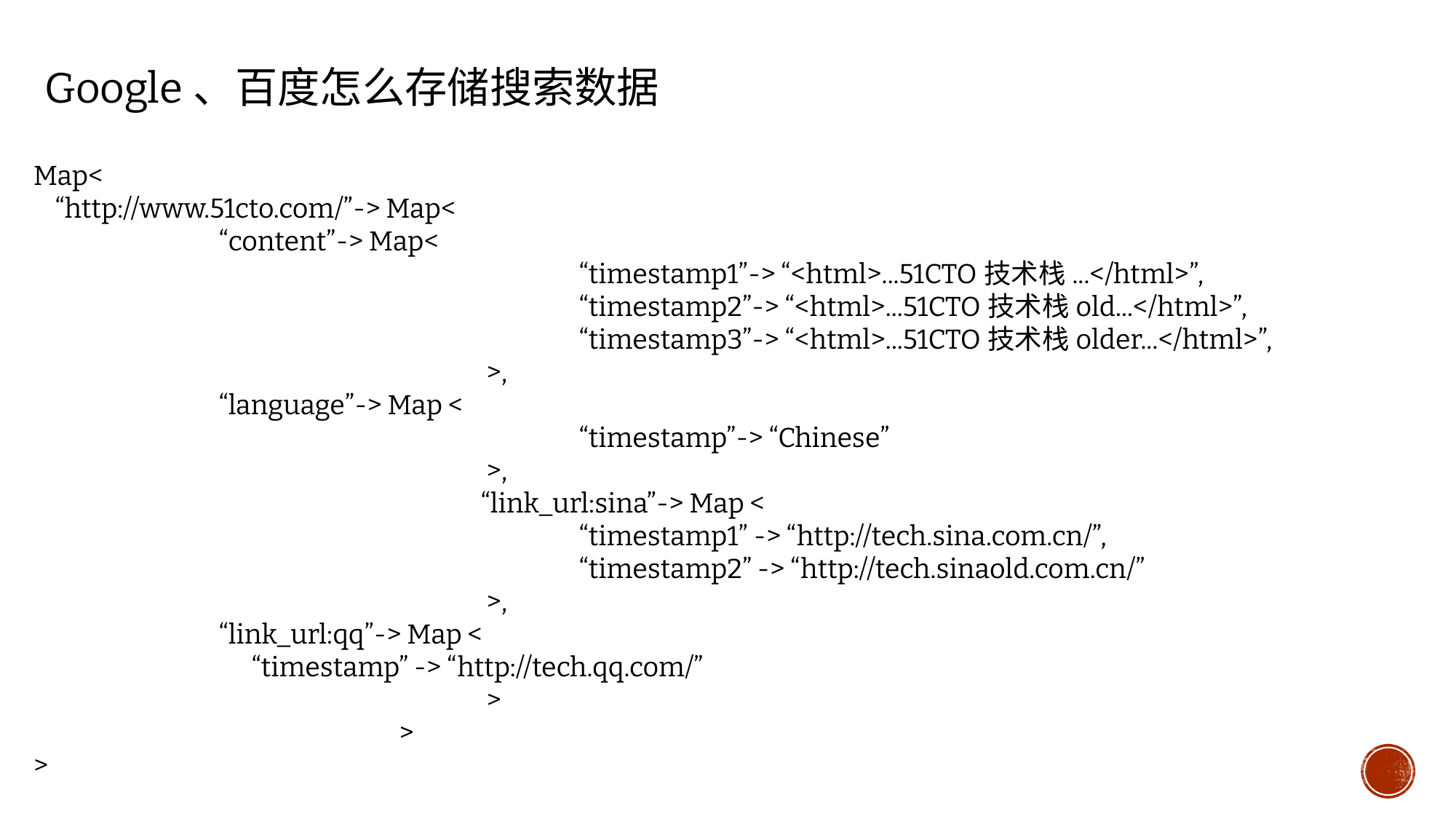

Google、百度怎么存储搜索数据
Map<
    “http://www.51cto.com/”-> Map<
                                  “content”-> Map<
					“timestamp1”-> “<html>...51CTO技术栈...</html>”,
					“timestamp2”-> “<html>...51CTO技术栈old...</html>”,
					“timestamp3”-> “<html>...51CTO技术栈older...</html>”,
				   >,
                                  “language”-> Map <
					“timestamp”-> “Chinese”
				   >,
				  “link_url:sina”-> Map <
					“timestamp1” -> “http://tech.sina.com.cn/”,
					“timestamp2” -> “http://tech.sinaold.com.cn/”
				   >,
                                  “link_url:qq”-> Map <
                                        “timestamp” -> “http://tech.qq.com/”
				   >
			       >
>